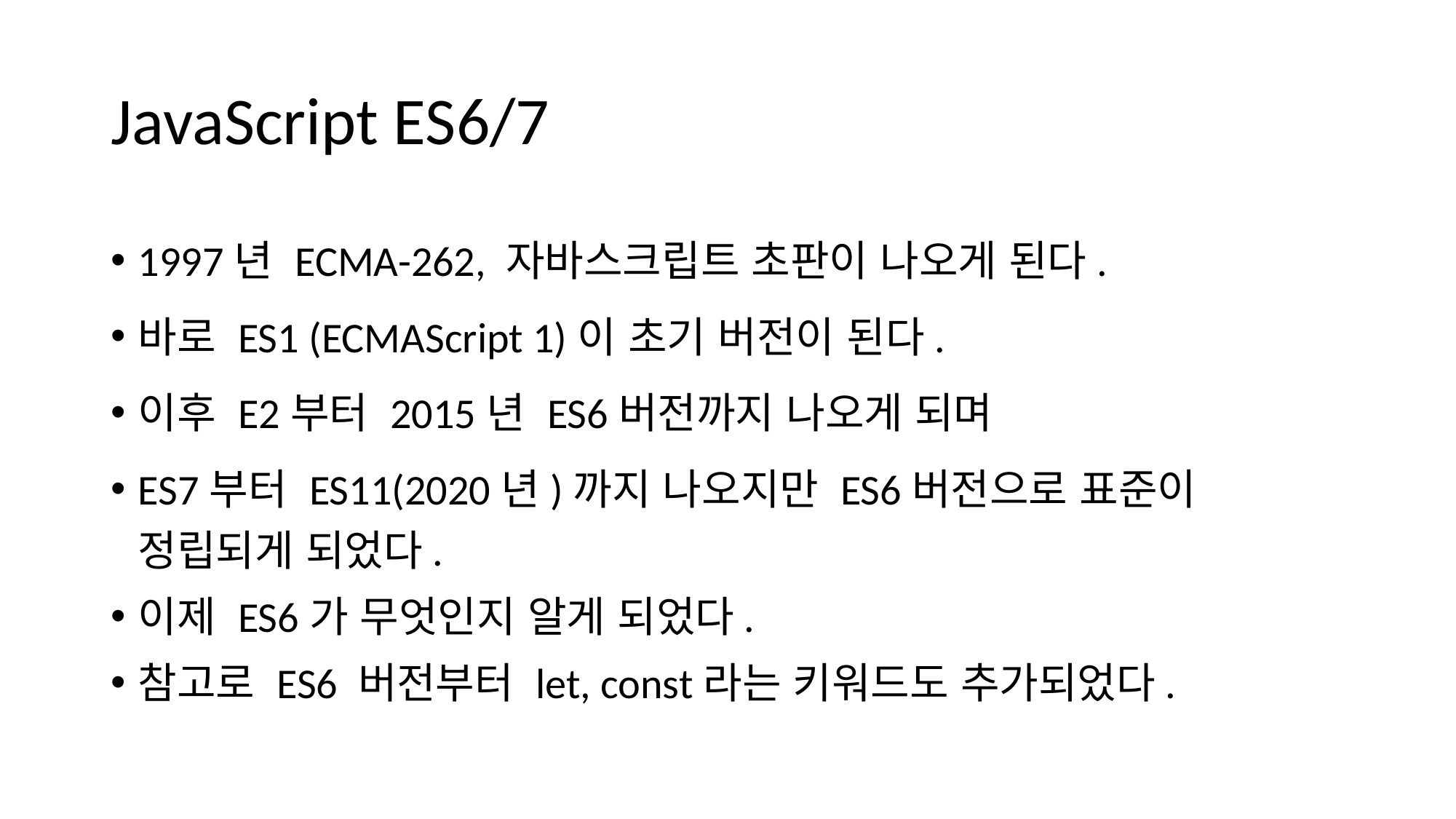

# JavaScript ES6/7
1997년 ECMA-262, 자바스크립트 초판이 나오게 된다.
바로 ES1 (ECMAScript 1)이 초기 버전이 된다.
이후 E2부터 2015년 ES6버전까지 나오게 되며
ES7부터 ES11(2020년)까지 나오지만 ES6버전으로 표준이 정립되게 되었다.
이제 ES6가 무엇인지 알게 되었다.
참고로 ES6 버전부터 let, const라는 키워드도 추가되었다.